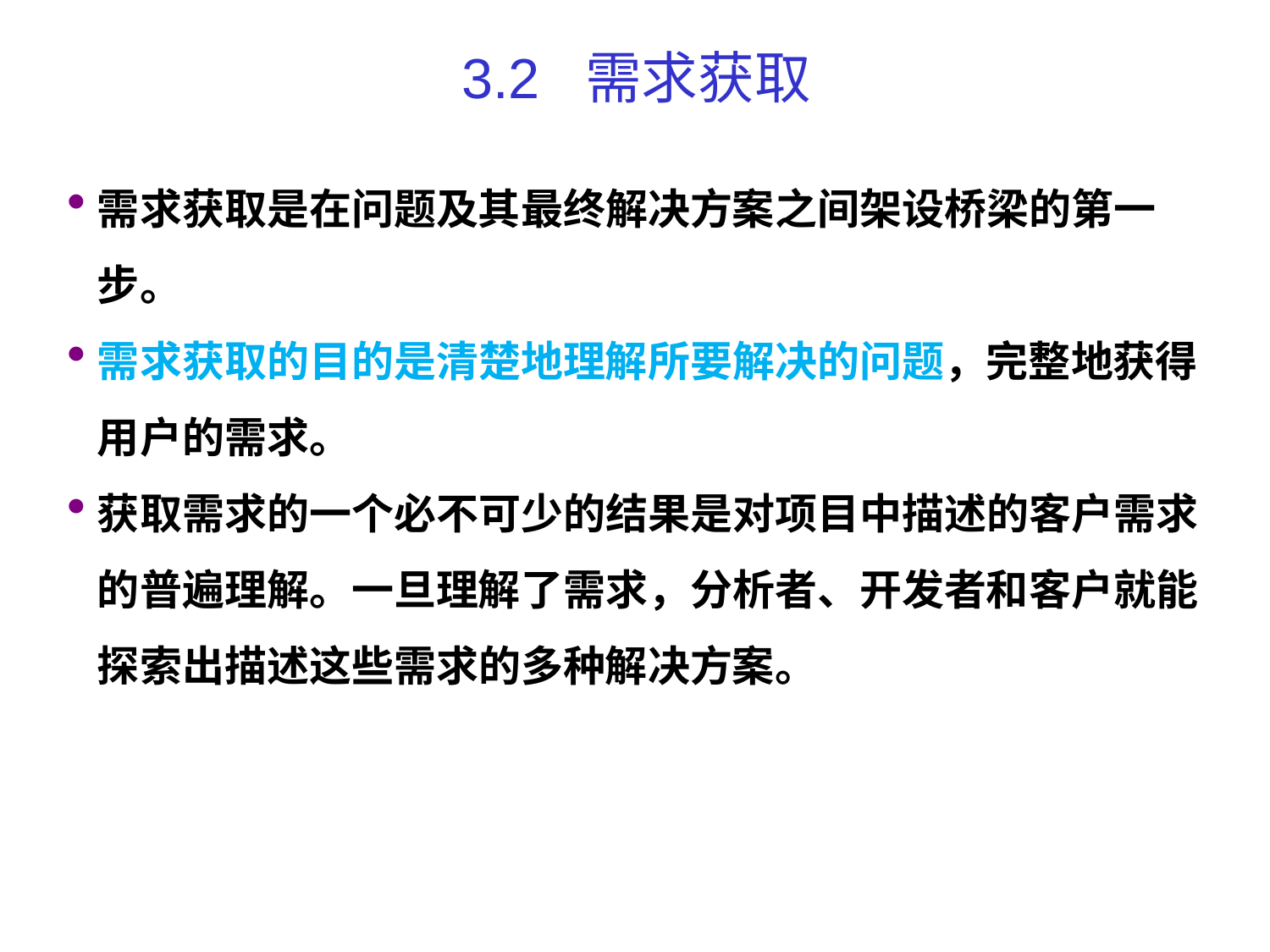

3.2  需求获取
需求获取是在问题及其最终解决方案之间架设桥梁的第一步。
需求获取的目的是清楚地理解所要解决的问题，完整地获得用户的需求。
获取需求的一个必不可少的结果是对项目中描述的客户需求的普遍理解。一旦理解了需求，分析者、开发者和客户就能探索出描述这些需求的多种解决方案。